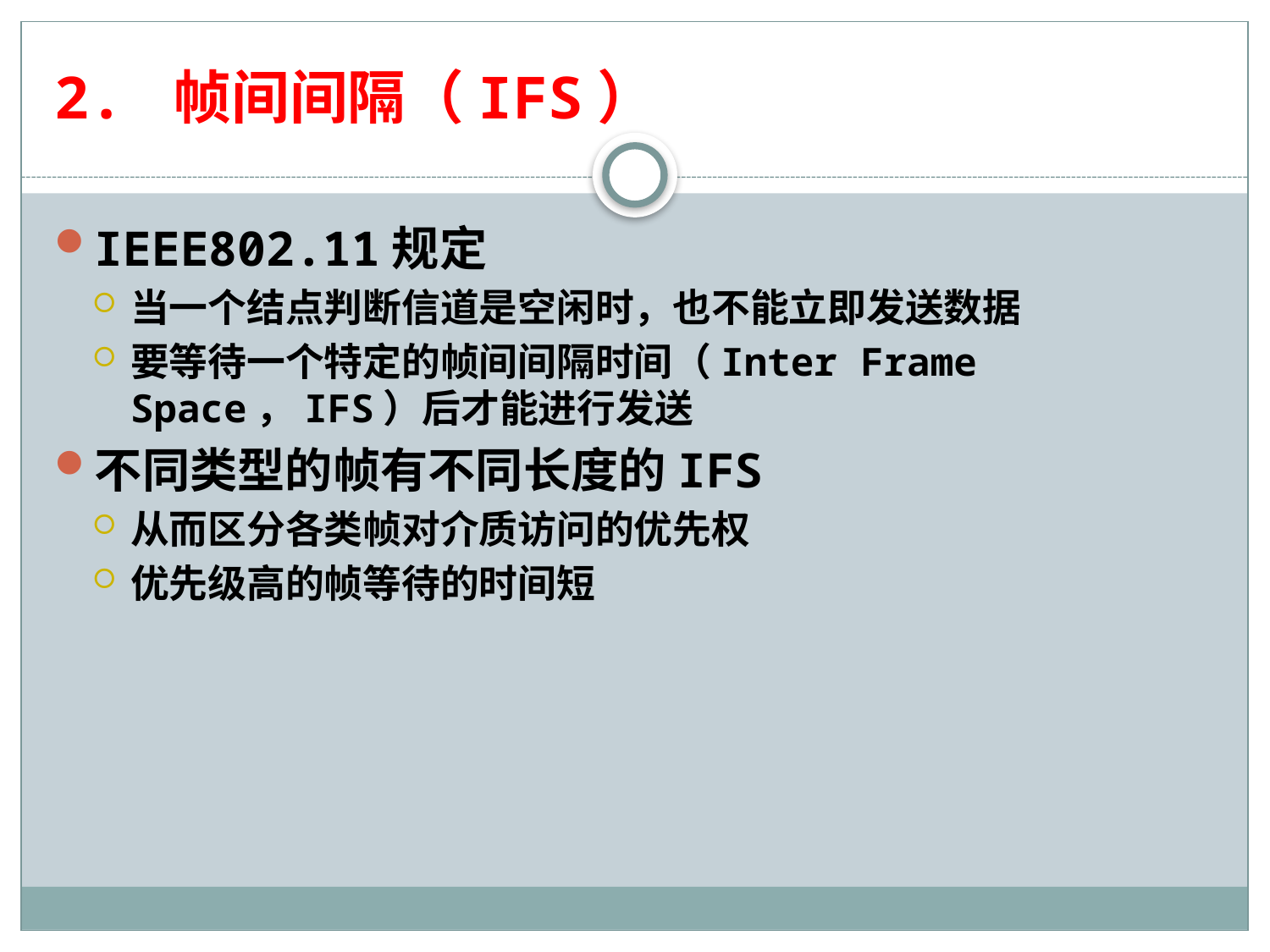

# 2. 帧间间隔（IFS）
IEEE802.11规定
当一个结点判断信道是空闲时，也不能立即发送数据
要等待一个特定的帧间间隔时间（Inter Frame Space，IFS）后才能进行发送
不同类型的帧有不同长度的IFS
从而区分各类帧对介质访问的优先权
优先级高的帧等待的时间短